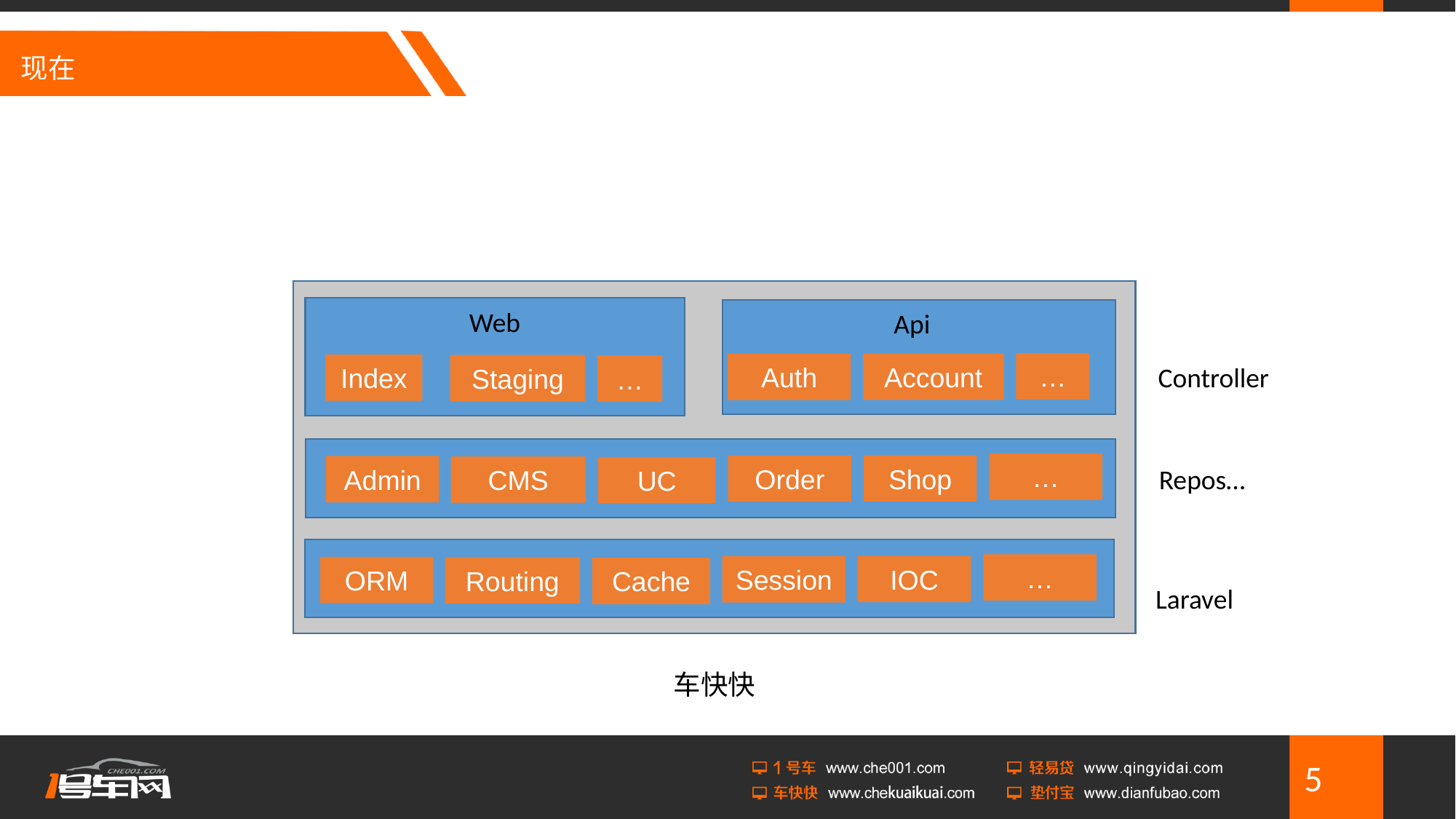

# 现在

Web

Api
…
Account
Auth
Index
Staging
Controller
…

…
Shop
Order
Admin
CMS
Repos…
UC

…
IOC
Session
ORM
Routing
Cache
Laravel
车快快
5